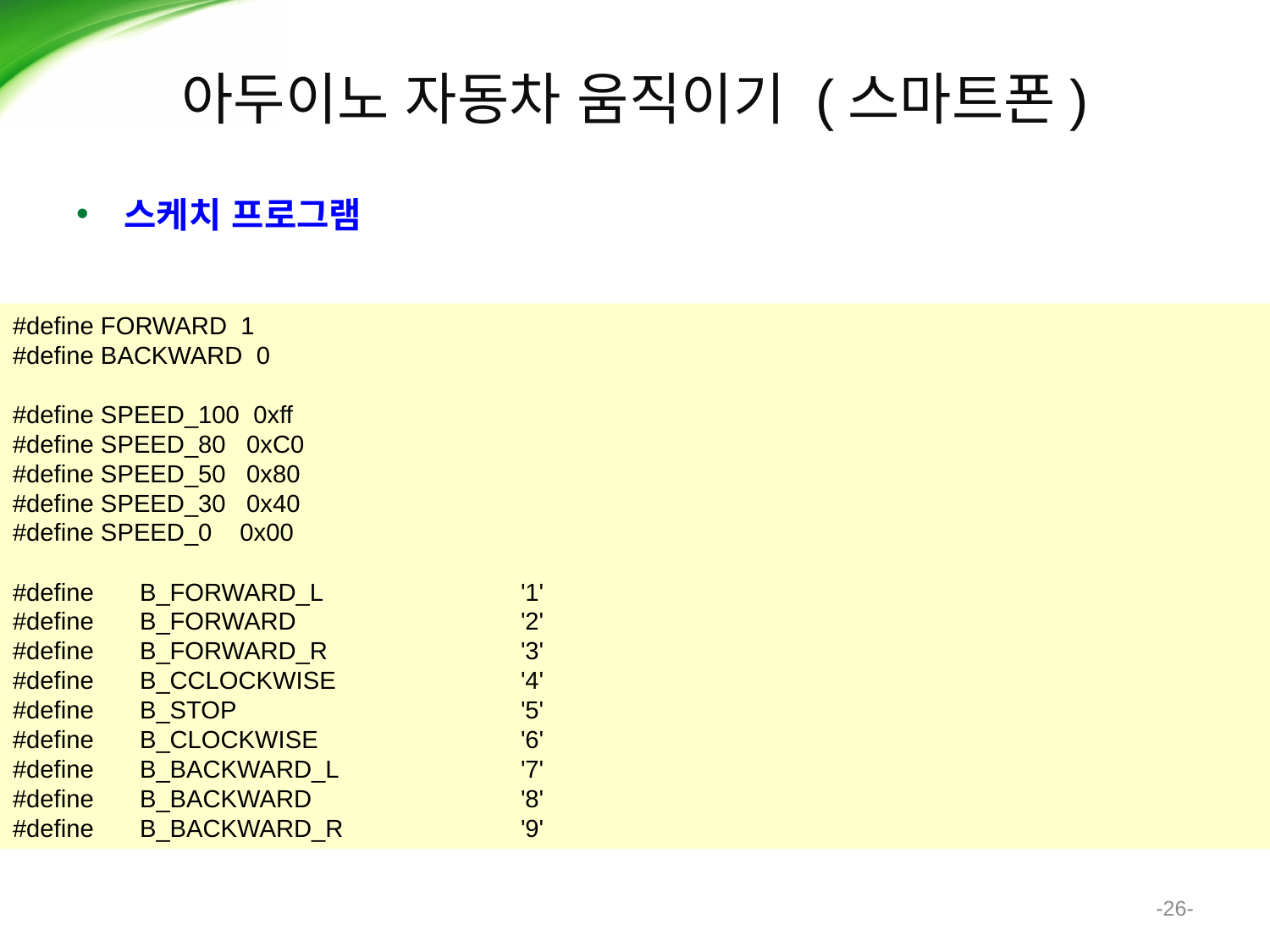

# 아두이노 자동차 움직이기 (스마트폰)
스케치 프로그램
#define FORWARD  1
#define BACKWARD  0

#define SPEED_100  0xff
#define SPEED_80   0xC0
#define SPEED_50   0x80
#define SPEED_30   0x40
#define SPEED_0    0x00

#define	B_FORWARD_L		'1'
#define 	B_FORWARD		'2'
#define	B_FORWARD_R		'3'
#define 	B_CCLOCKWISE		'4'
#define	B_STOP			'5'
#define 	B_CLOCKWISE		'6'
#define	B_BACKWARD_L		'7'
#define	B_BACKWARD		'8'
#define	B_BACKWARD_R	 	'9'
-26-